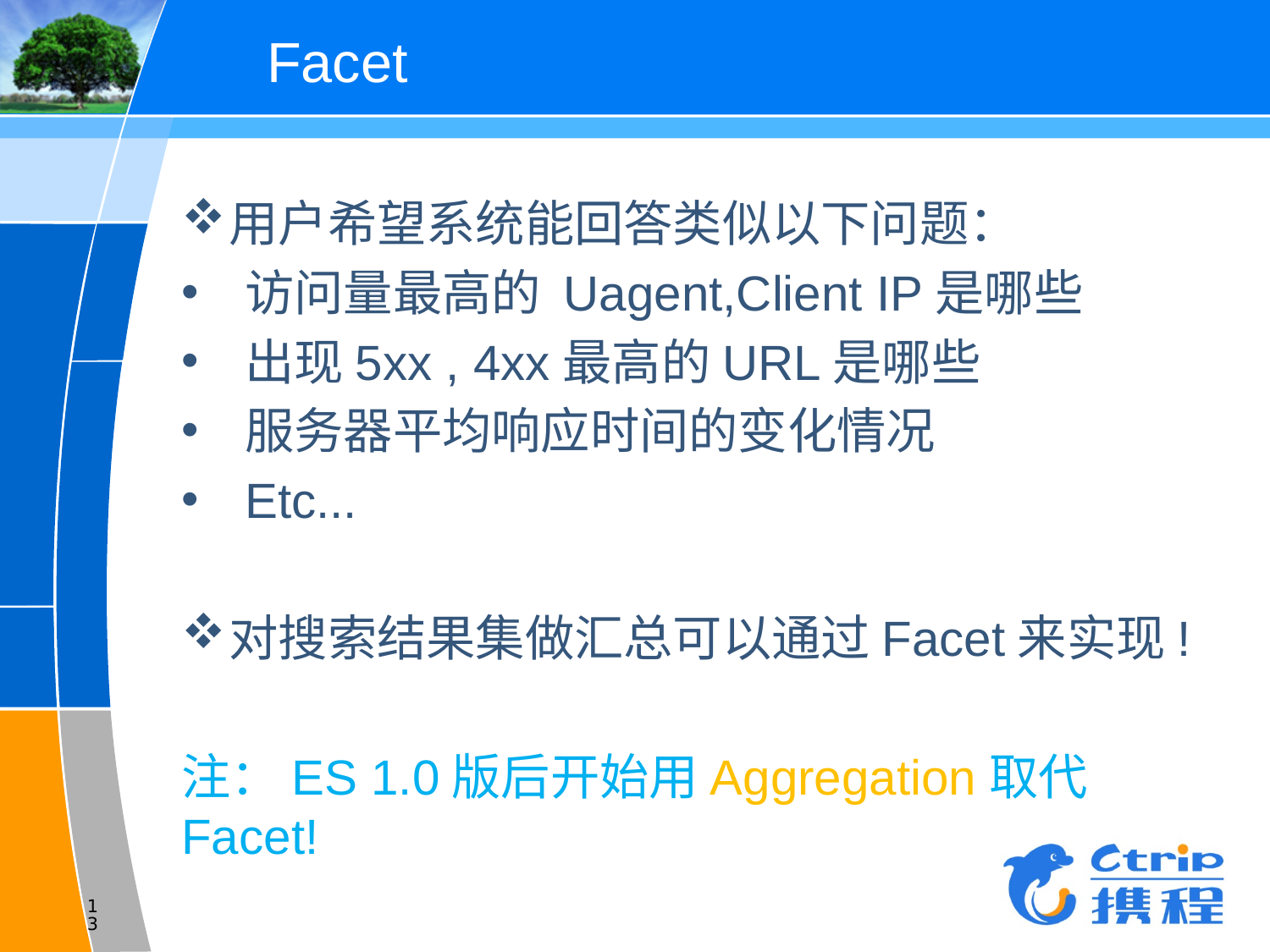

Facet
用户希望系统能回答类似以下问题：
访问量最高的 Uagent,Client IP是哪些
出现5xx , 4xx最高的URL是哪些
服务器平均响应时间的变化情况
Etc...

对搜索结果集做汇总可以通过Facet来实现!

注：ES 1.0版后开始用Aggregation取代Facet!
13